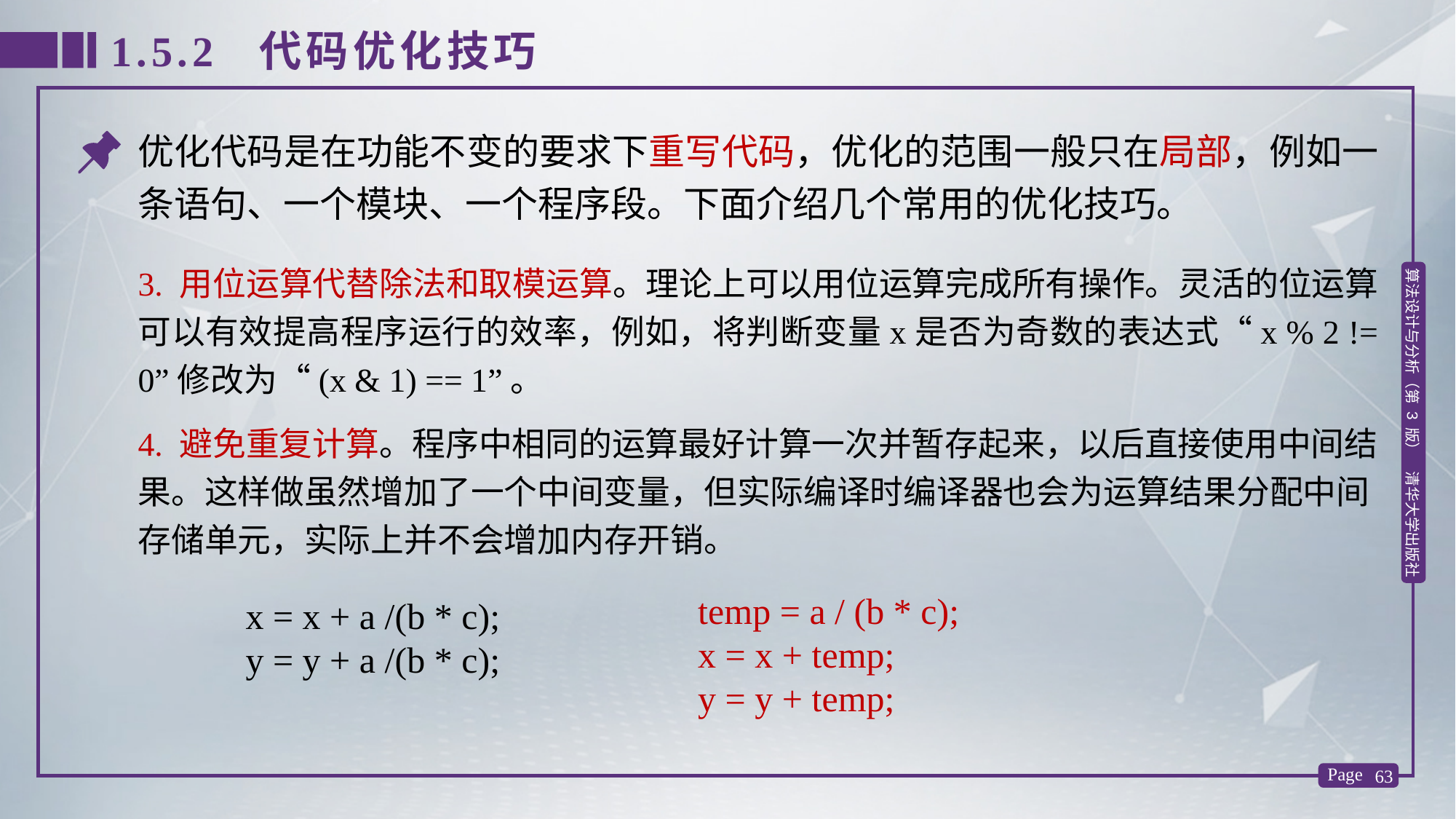

1.5.2  代码优化技巧
优化代码是在功能不变的要求下重写代码，优化的范围一般只在局部，例如一条语句、一个模块、一个程序段。下面介绍几个常用的优化技巧。
3. 用位运算代替除法和取模运算。理论上可以用位运算完成所有操作。灵活的位运算可以有效提高程序运行的效率，例如，将判断变量x是否为奇数的表达式“x % 2 != 0”修改为“(x & 1) == 1”。

4. 避免重复计算。程序中相同的运算最好计算一次并暂存起来，以后直接使用中间结果。这样做虽然增加了一个中间变量，但实际编译时编译器也会为运算结果分配中间存储单元，实际上并不会增加内存开销。
x = x + a /(b * c);
y = y + a /(b * c);

 temp = a / (b * c);
 x = x + temp;
 y = y + temp;